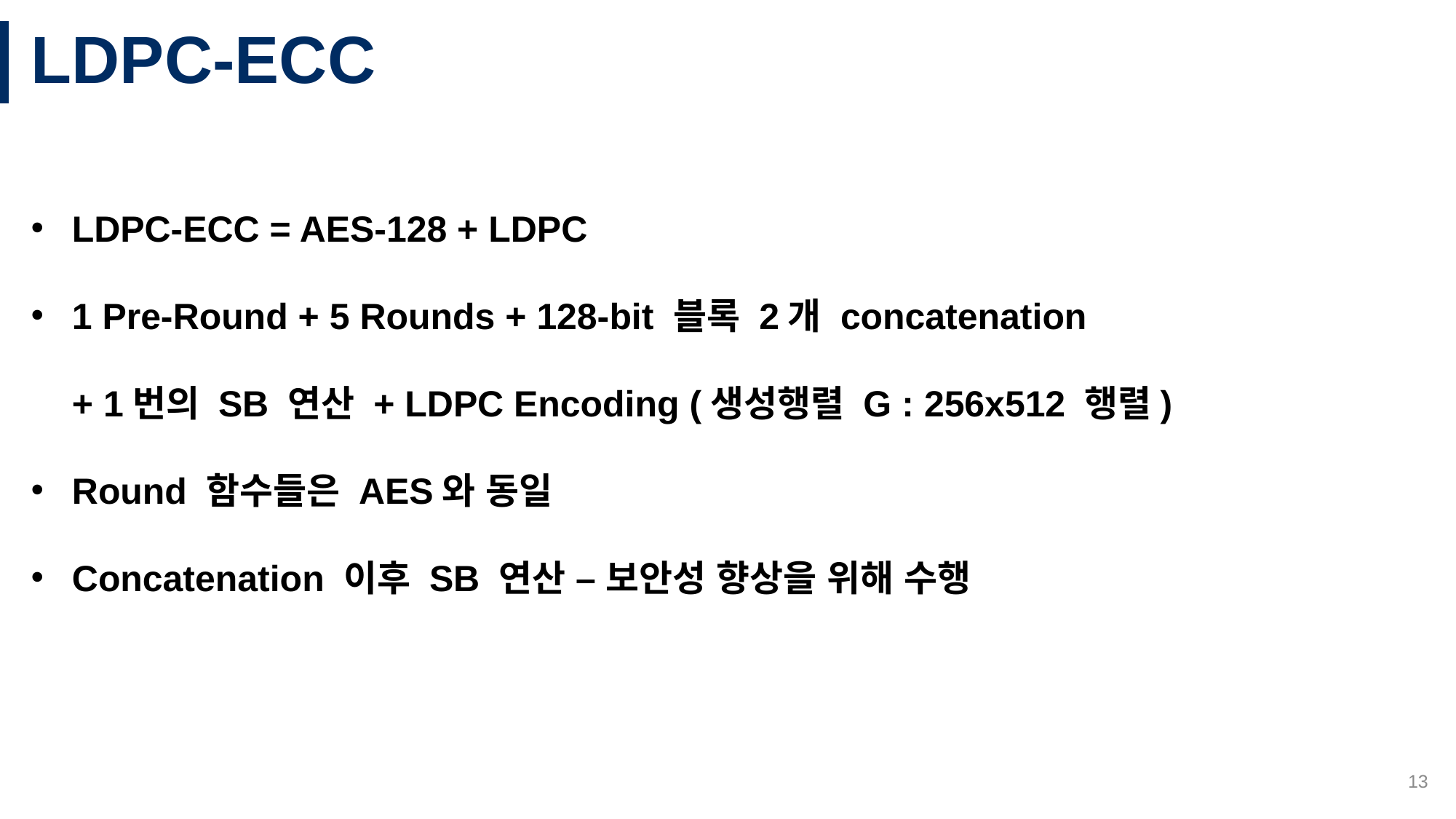

# LDPC-ECC
LDPC-ECC = AES-128 + LDPC
1 Pre-Round + 5 Rounds + 128-bit 블록 2개 concatenation
+ 1번의 SB 연산 + LDPC Encoding (생성행렬 G : 256x512 행렬)
Round 함수들은 AES와 동일
Concatenation 이후 SB 연산 – 보안성 향상을 위해 수행
13